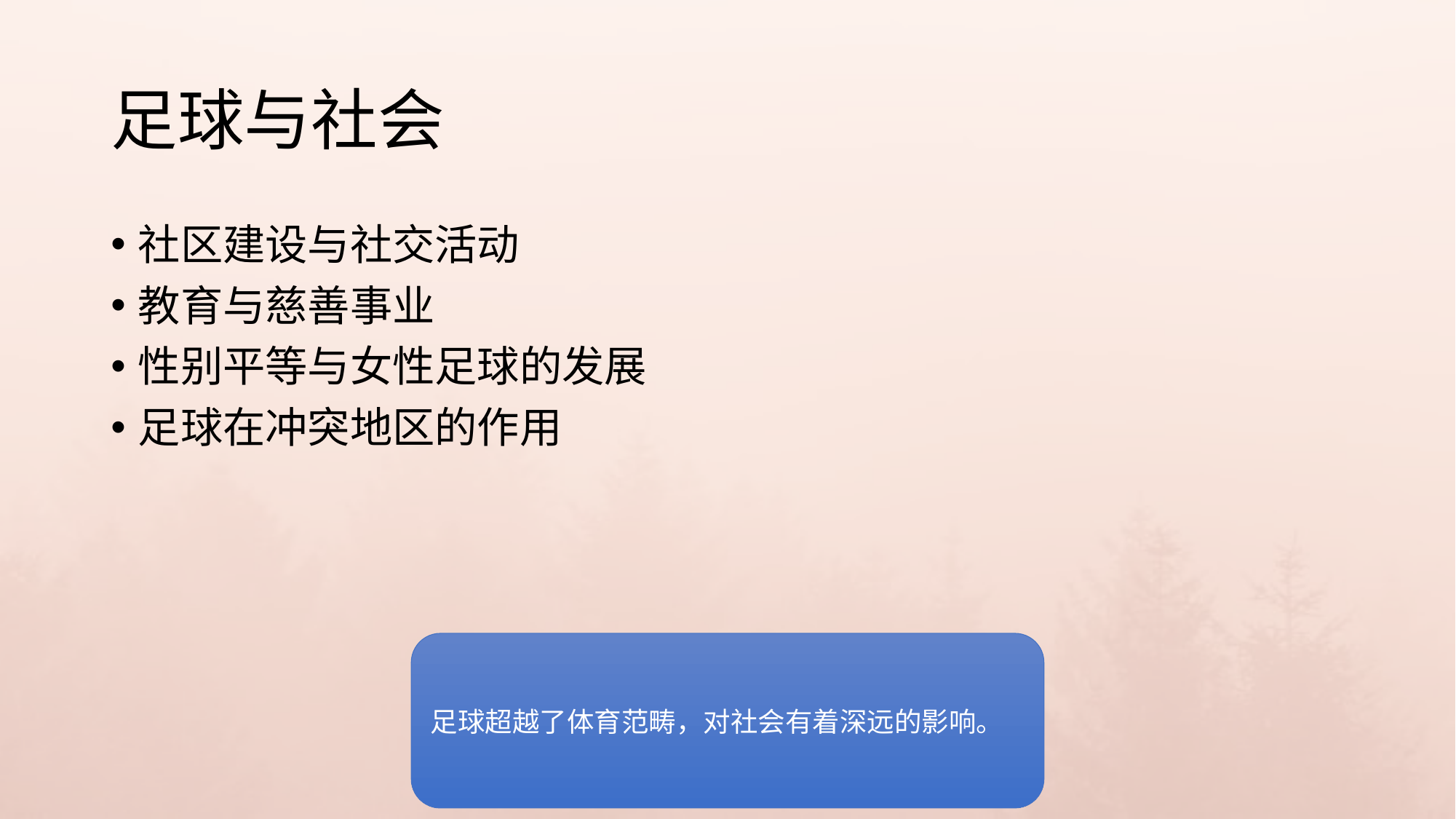

# 足球与社会
社区建设与社交活动
教育与慈善事业
性别平等与女性足球的发展
足球在冲突地区的作用
足球超越了体育范畴，对社会有着深远的影响。